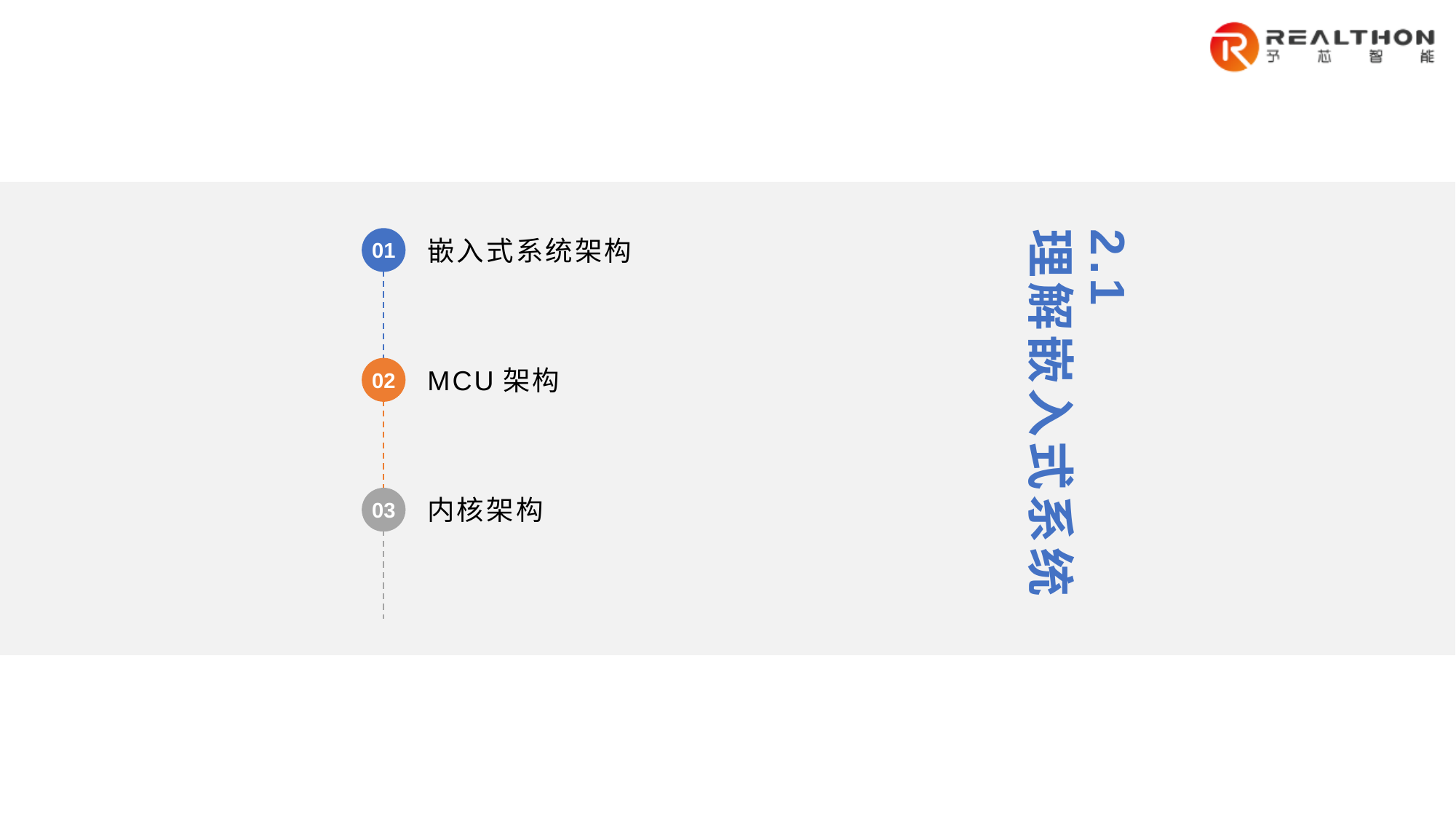

嵌入式系统架构

2.1
理解嵌入式系统
01
MCU架构
02
内核架构
03